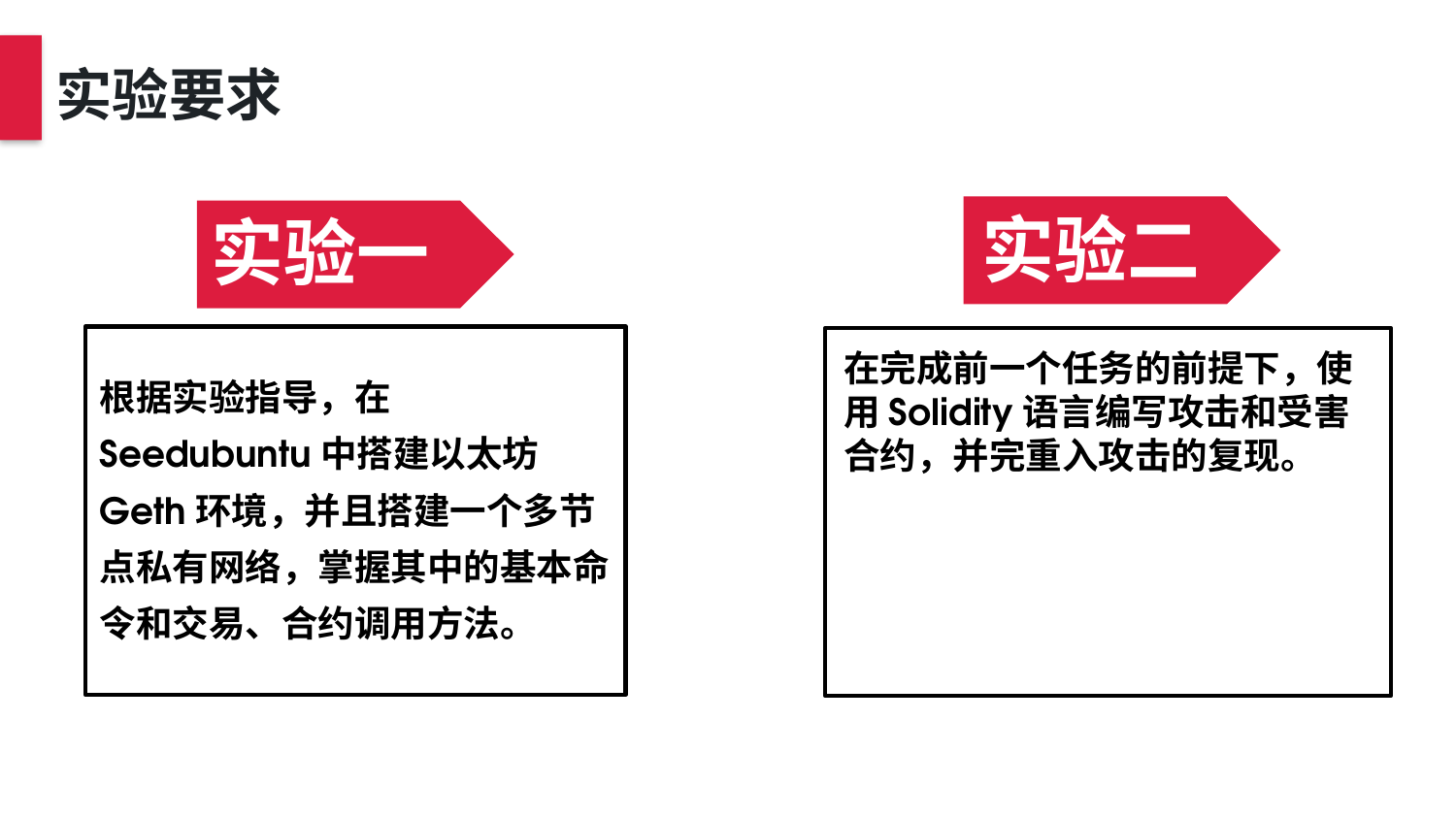

实验要求

实验二
实验一

在完成前一个任务的前提下，使用Solidity语言编写攻击和受害合约，并完重入攻击的复现。
根据实验指导，在Seedubuntu中搭建以太坊Geth环境，并且搭建一个多节点私有网络，掌握其中的基本命令和交易、合约调用方法。